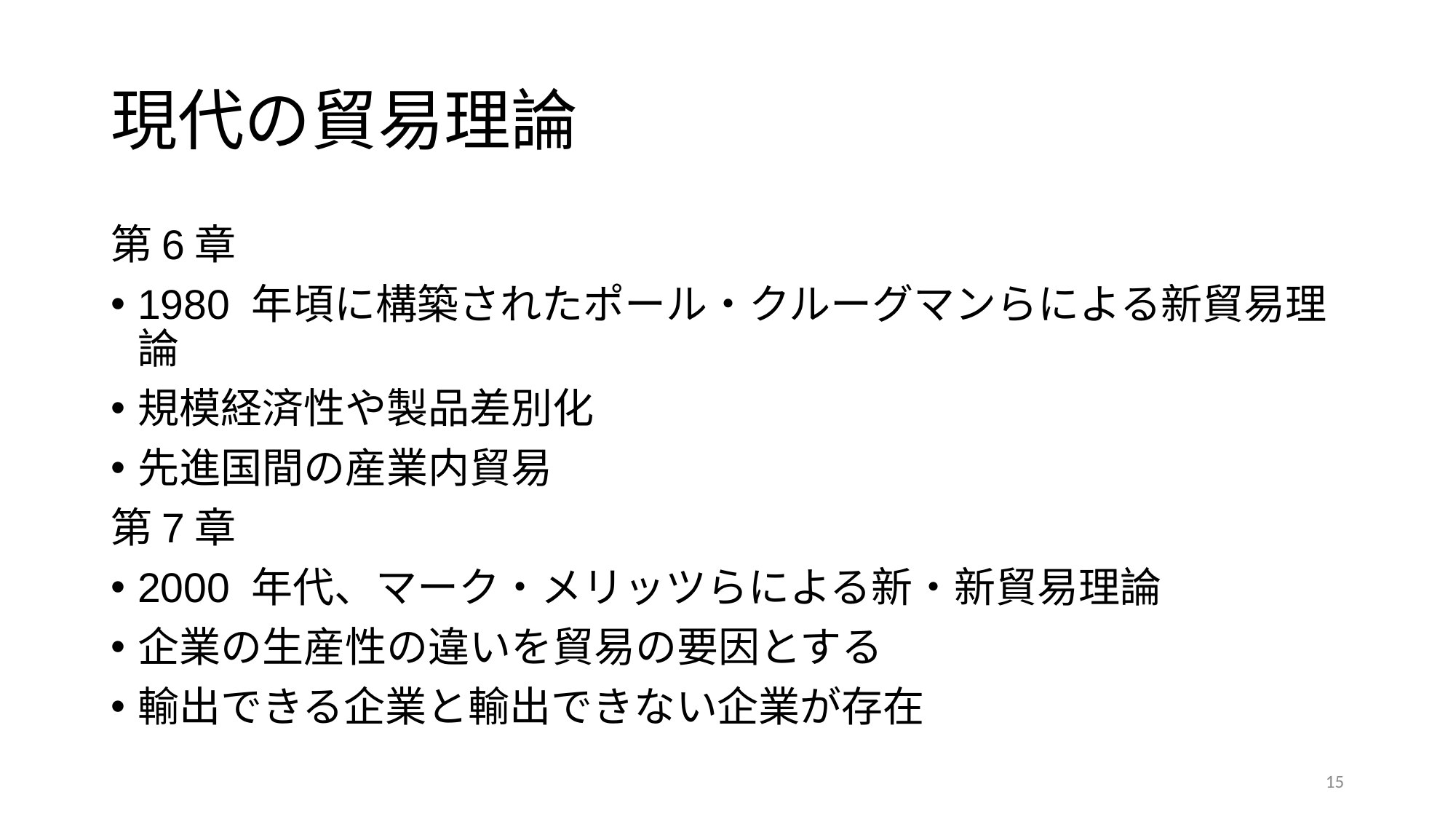

# 現代の貿易理論
第6章
1980 年頃に構築されたポール・クルーグマンらによる新貿易理論
規模経済性や製品差別化
先進国間の産業内貿易
第7章
2000 年代、マーク・メリッツらによる新・新貿易理論
企業の生産性の違いを貿易の要因とする
輸出できる企業と輸出できない企業が存在
15